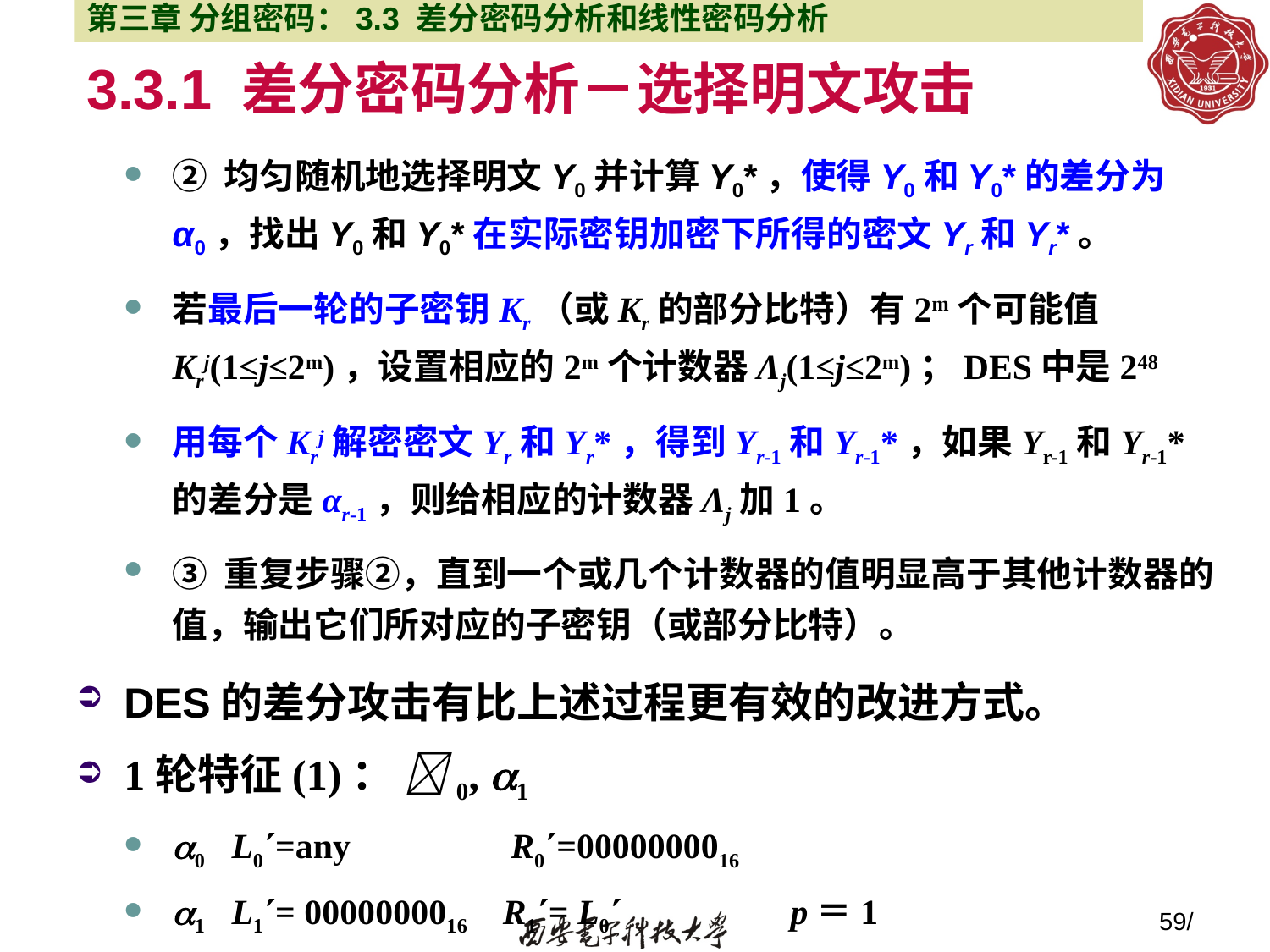

第三章 分组密码：3.3 差分密码分析和线性密码分析
# 3.3.1 差分密码分析－选择明文攻击
② 均匀随机地选择明文Y0并计算Y0*，使得Y0和Y0*的差分为α0，找出Y0和Y0*在实际密钥加密下所得的密文Yr和Yr*。
若最后一轮的子密钥Kr（或Kr的部分比特）有2m个可能值Krj(1≤j≤2m)，设置相应的2m个计数器Λj(1≤j≤2m)；DES中是248
用每个Krj解密密文Yr和Yr*，得到Yr-1和Yr-1*，如果Yr-1和Yr-1*的差分是αr-1，则给相应的计数器Λj加1。
③ 重复步骤②，直到一个或几个计数器的值明显高于其他计数器的值，输出它们所对应的子密钥（或部分比特）。
DES的差分攻击有比上述过程更有效的改进方式。
1轮特征(1)： α0, α1
α0   L0′=any                  R0′=0000000016
α1   L1′= 0000000016    R1′= L0′                   p＝1
59/